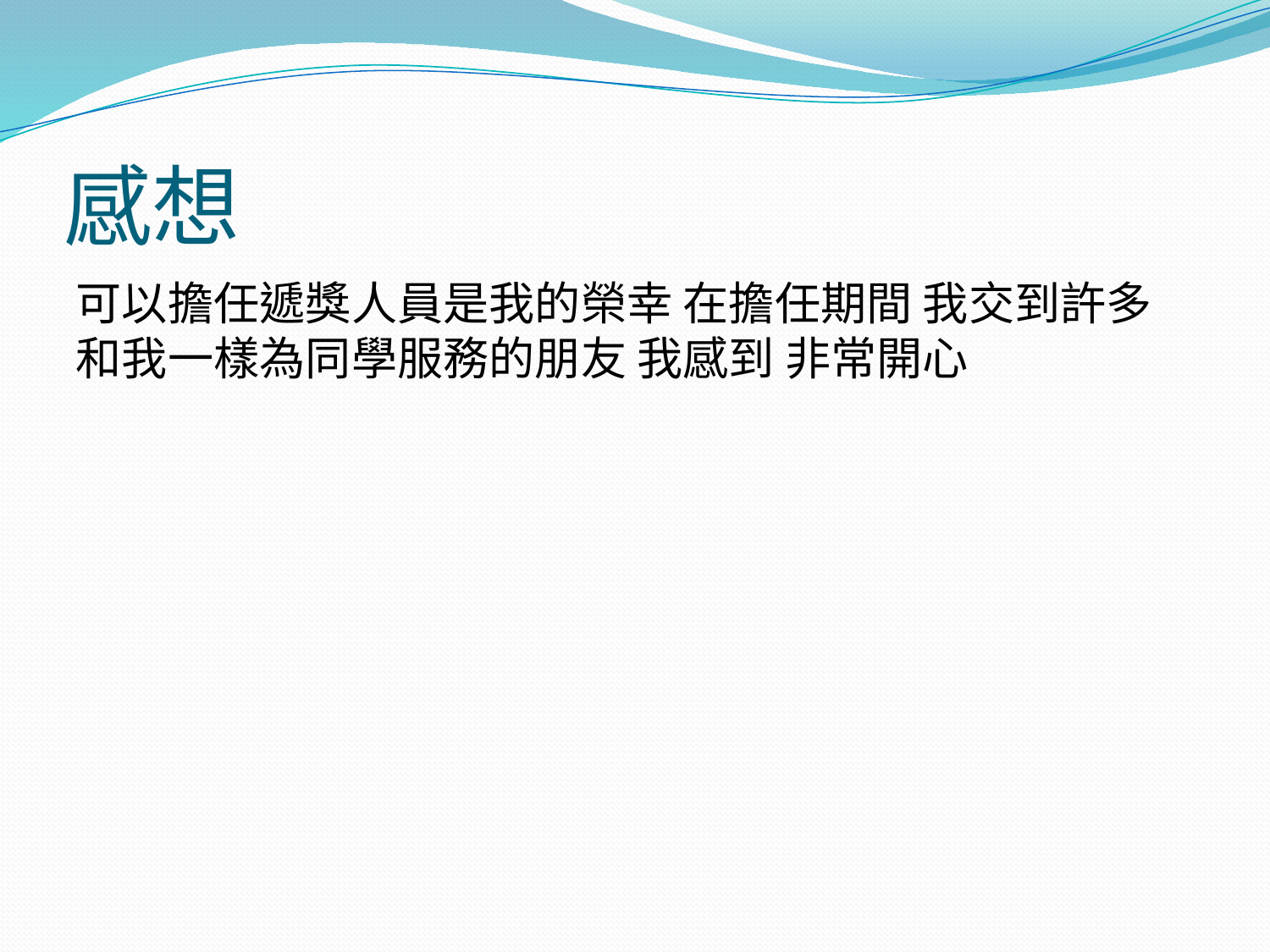

# 感想
可以擔任遞獎人員是我的榮幸 在擔任期間 我交到許多和我一樣為同學服務的朋友 我感到 非常開心